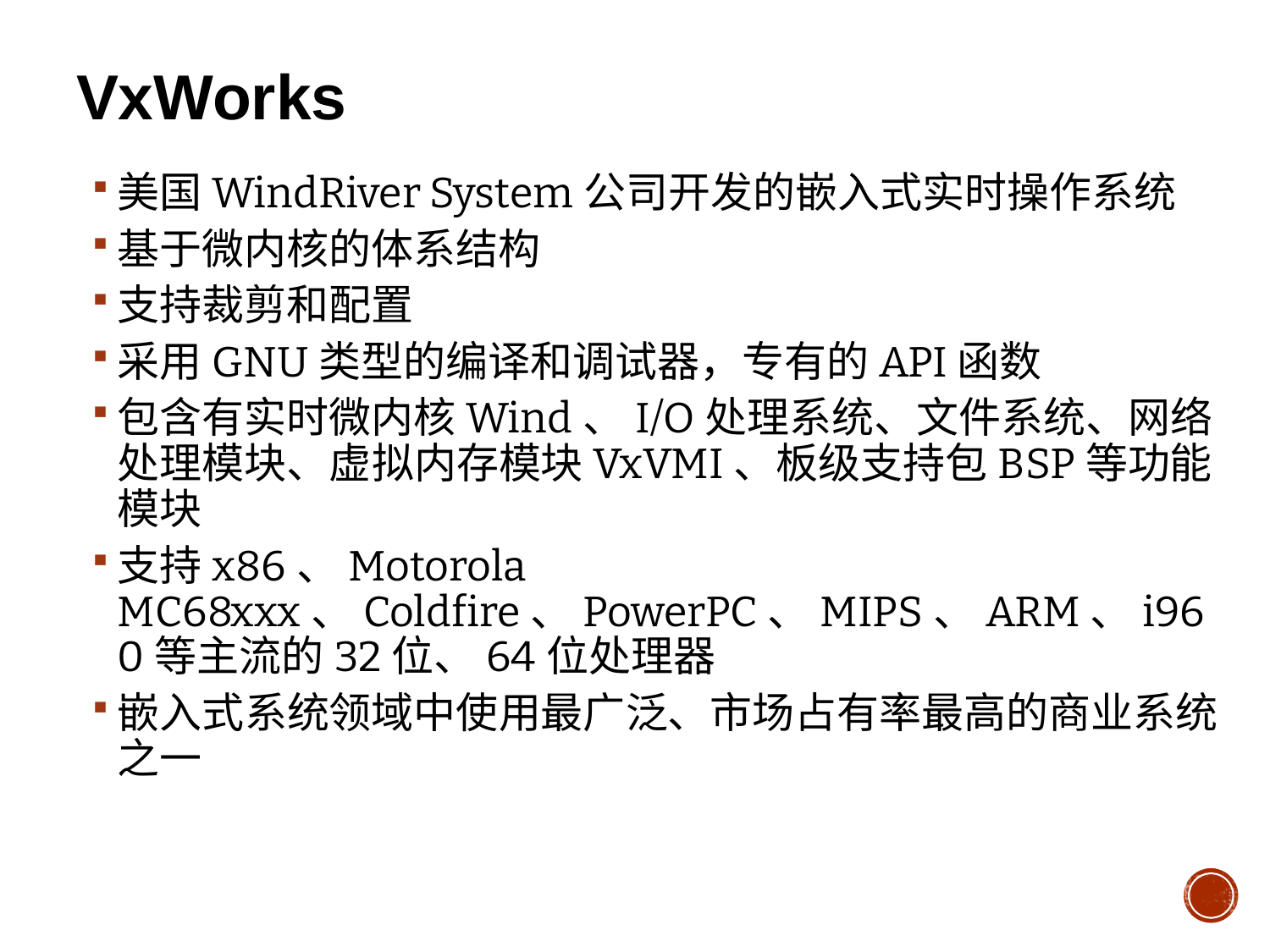

# VxWorks
美国WindRiver System公司开发的嵌入式实时操作系统
基于微内核的体系结构
支持裁剪和配置
采用GNU类型的编译和调试器，专有的API函数
包含有实时微内核Wind、I/O处理系统、文件系统、网络处理模块、虚拟内存模块VxVMI、板级支持包BSP等功能模块
支持x86、Motorola MC68xxx、Coldfire、PowerPC、MIPS、ARM、i960等主流的32位、64位处理器
嵌入式系统领域中使用最广泛、市场占有率最高的商业系统之一